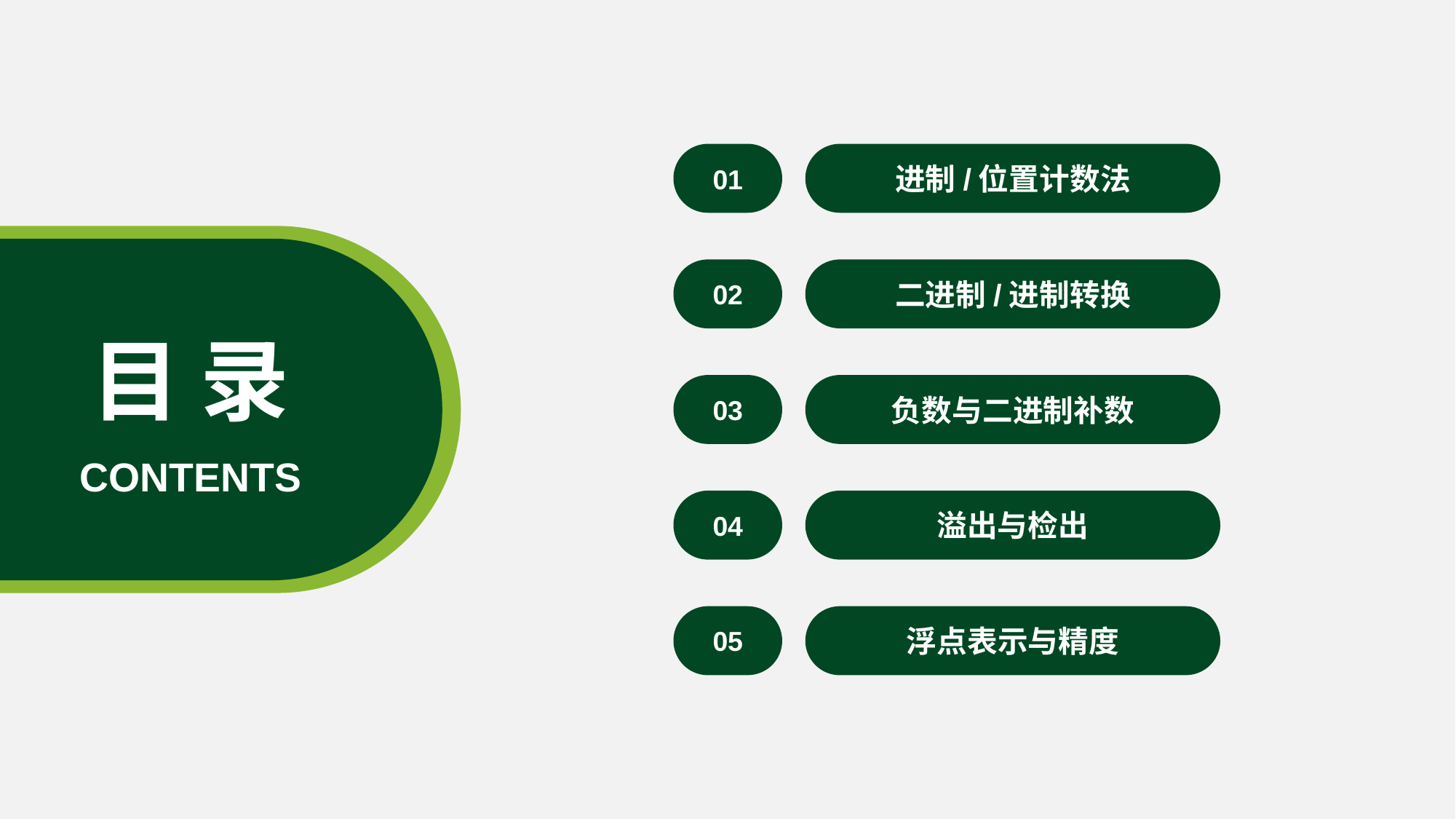

01
进制/位置计数法

02
二进制/进制转换
目 录
03
负数与二进制补数
CONTENTS
04
溢出与检出
05
浮点表示与精度